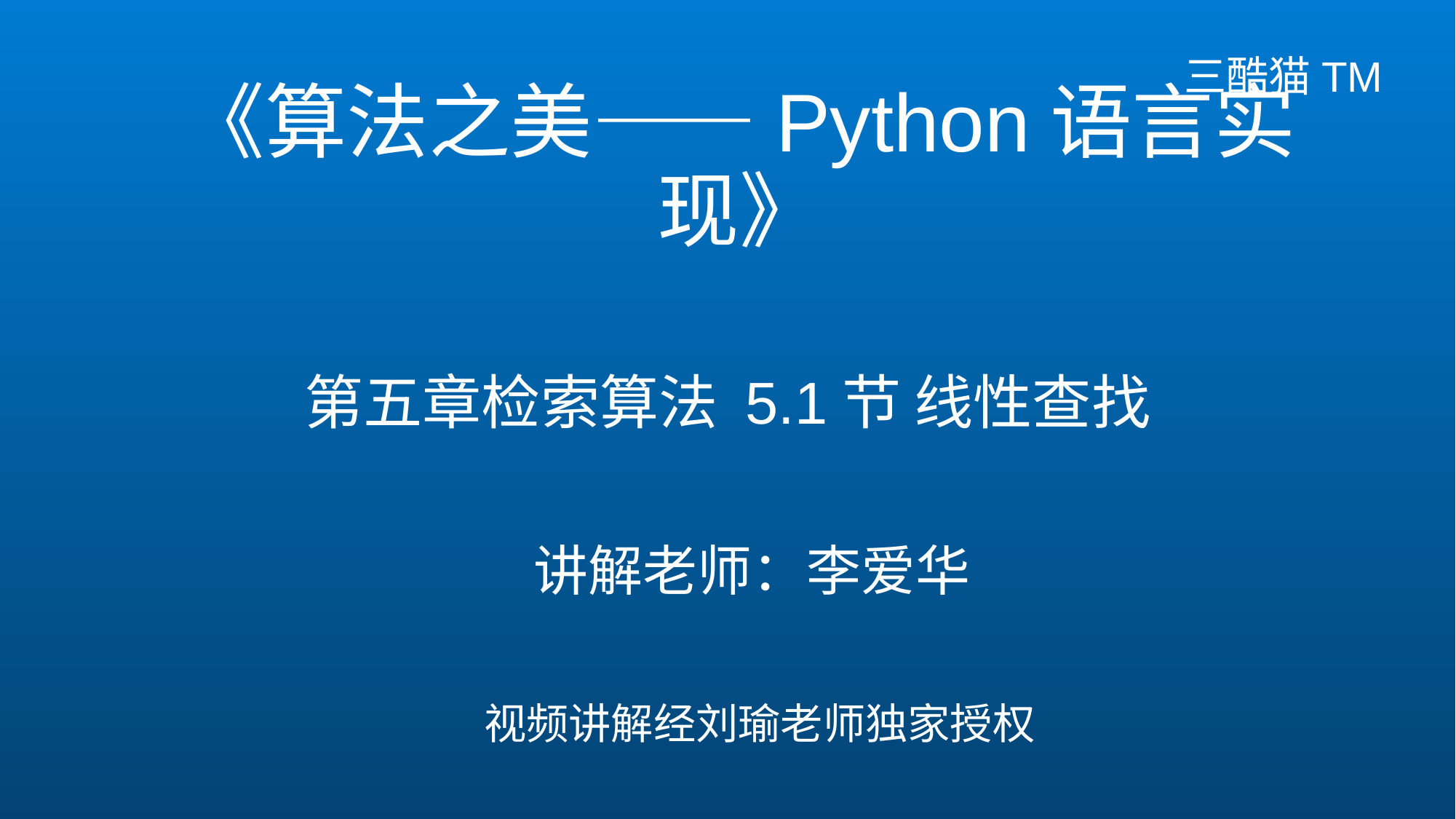

三酷猫TM
# 《算法之美——Python语言实现》
第五章检索算法 5.1节 线性查找

 讲解老师：李爱华
视频讲解经刘瑜老师独家授权